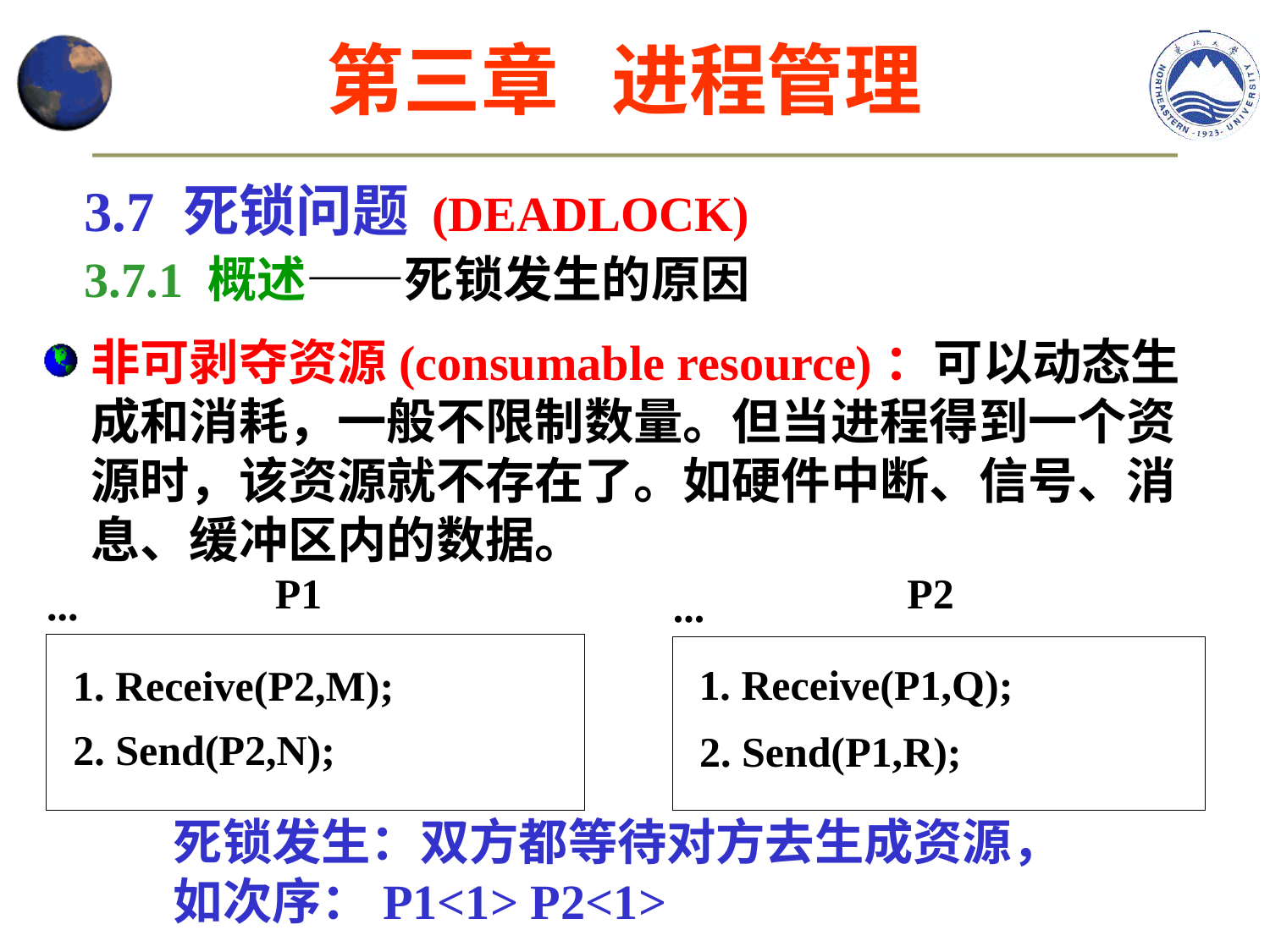

第三章   进程管理
3.7 死锁问题 (DEADLOCK)
3.7.1 概述——死锁发生的原因
非可剥夺资源(consumable resource)：可以动态生成和消耗，一般不限制数量。但当进程得到一个资源时，该资源就不存在了。如硬件中断、信号、消息、缓冲区内的数据。
P1
P2
...
...

 1. Receive(P1,Q);
 1. Receive(P2,M);
 2. Send(P2,N);
 2. Send(P1,R);
死锁发生：双方都等待对方去生成资源，
如次序：P1<1> P2<1>